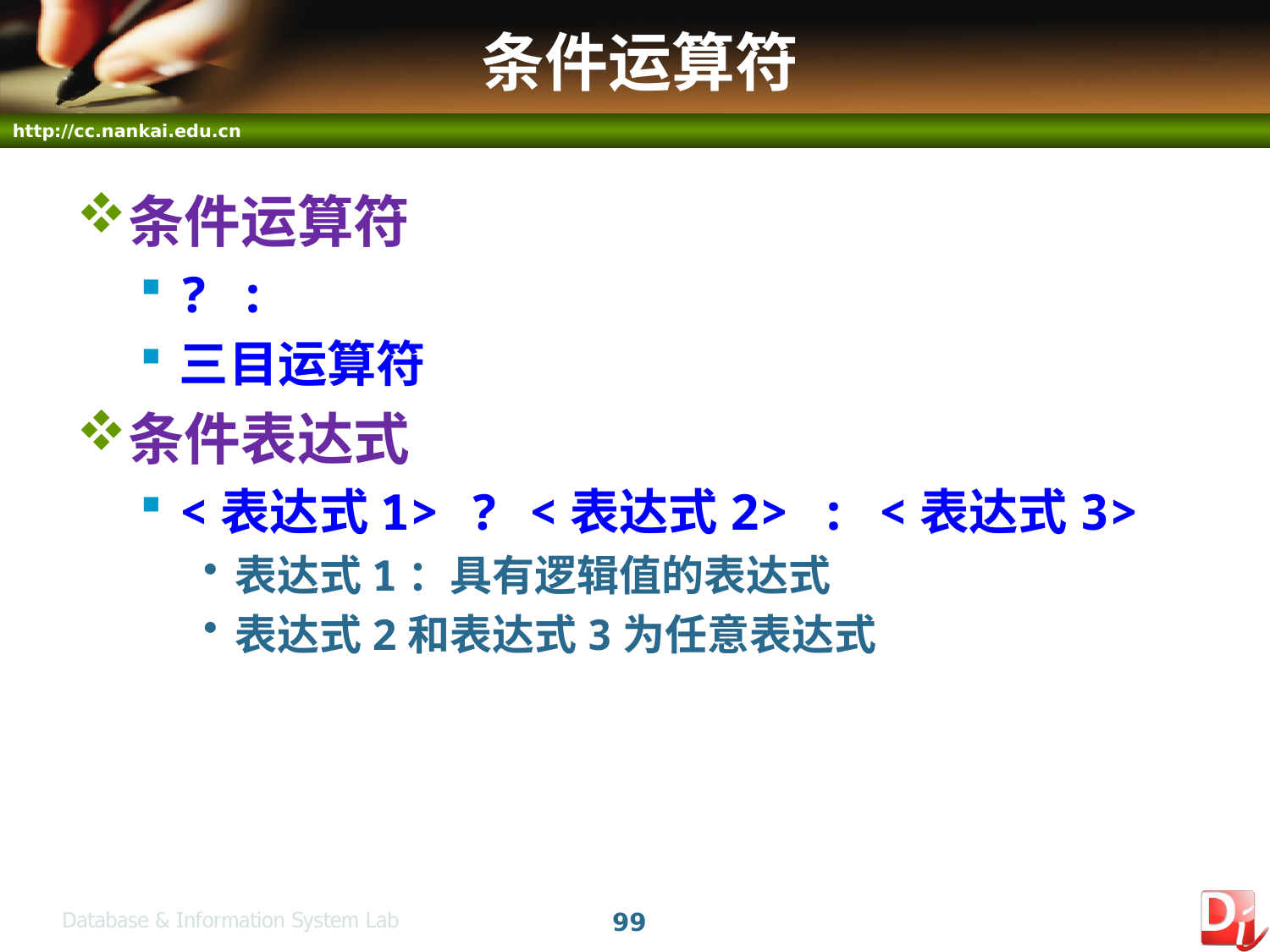

# 条件运算符
条件运算符
? :
三目运算符
条件表达式
<表达式1> ? <表达式2> : <表达式3>
表达式1：具有逻辑值的表达式
表达式2和表达式3为任意表达式
99
Database & Information System Lab